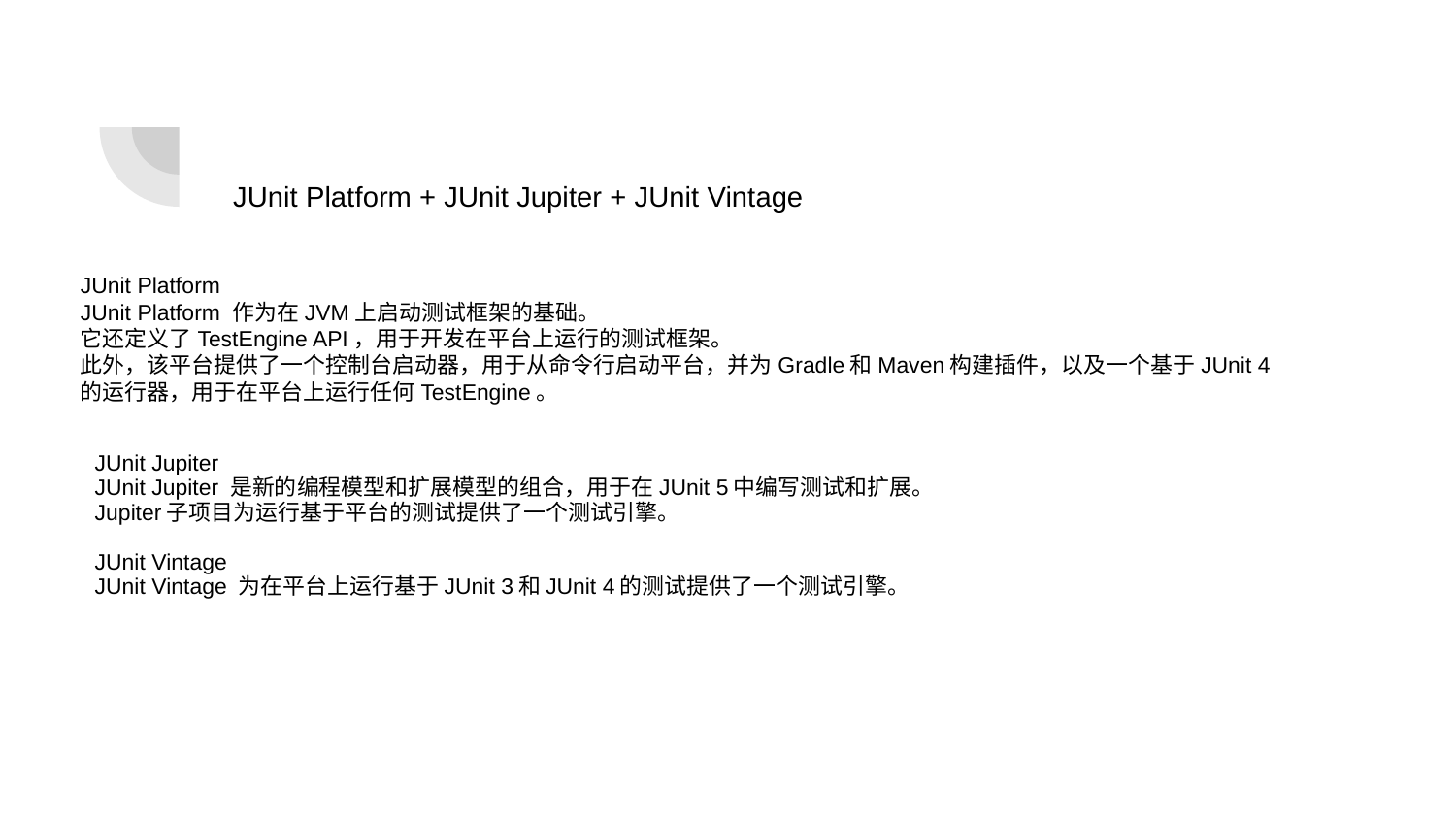

JUnit Platform + JUnit Jupiter + JUnit Vintage
JUnit Platform
JUnit Platform 作为在JVM上启动测试框架的基础。
它还定义了TestEngine API，用于开发在平台上运行的测试框架。
此外，该平台提供了一个控制台启动器，用于从命令行启动平台，并为Gradle和Maven构建插件，以及一个基于JUnit 4的运行器，用于在平台上运行任何TestEngine。
JUnit Jupiter
JUnit Jupiter 是新的编程模型和扩展模型的组合，用于在JUnit 5中编写测试和扩展。
Jupiter子项目为运行基于平台的测试提供了一个测试引擎。

JUnit Vintage
JUnit Vintage 为在平台上运行基于JUnit 3和JUnit 4的测试提供了一个测试引擎。